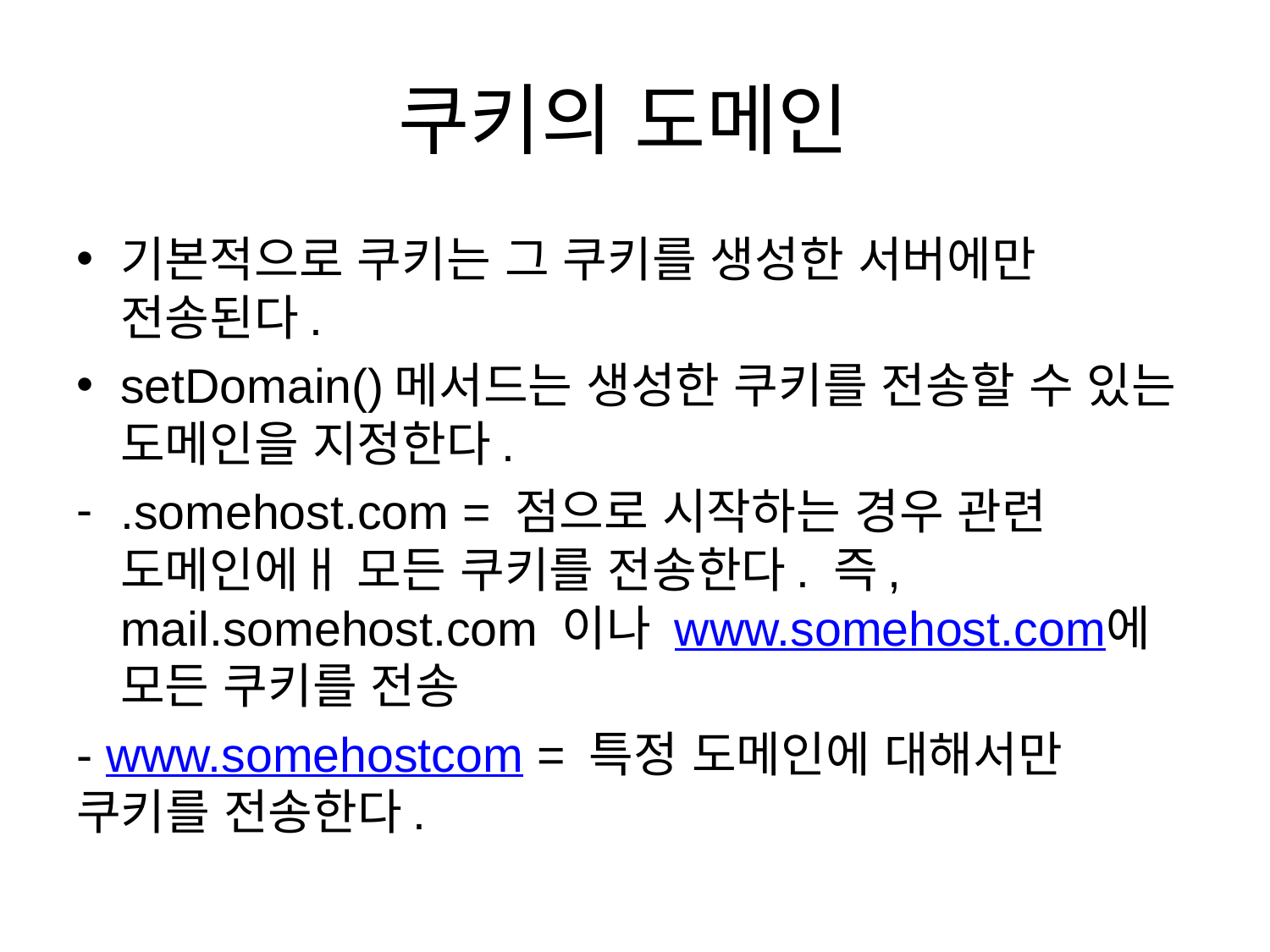

# 쿠키의 도메인
기본적으로 쿠키는 그 쿠키를 생성한 서버에만 전송된다.
setDomain()메서드는 생성한 쿠키를 전송할 수 있는 도메인을 지정한다.
.somehost.com = 점으로 시작하는 경우 관련 도메인에ㅐ 모든 쿠키를 전송한다. 즉, mail.somehost.com 이나 www.somehost.com에 모든 쿠키를 전송
- www.somehostcom = 특정 도메인에 대해서만 쿠키를 전송한다.